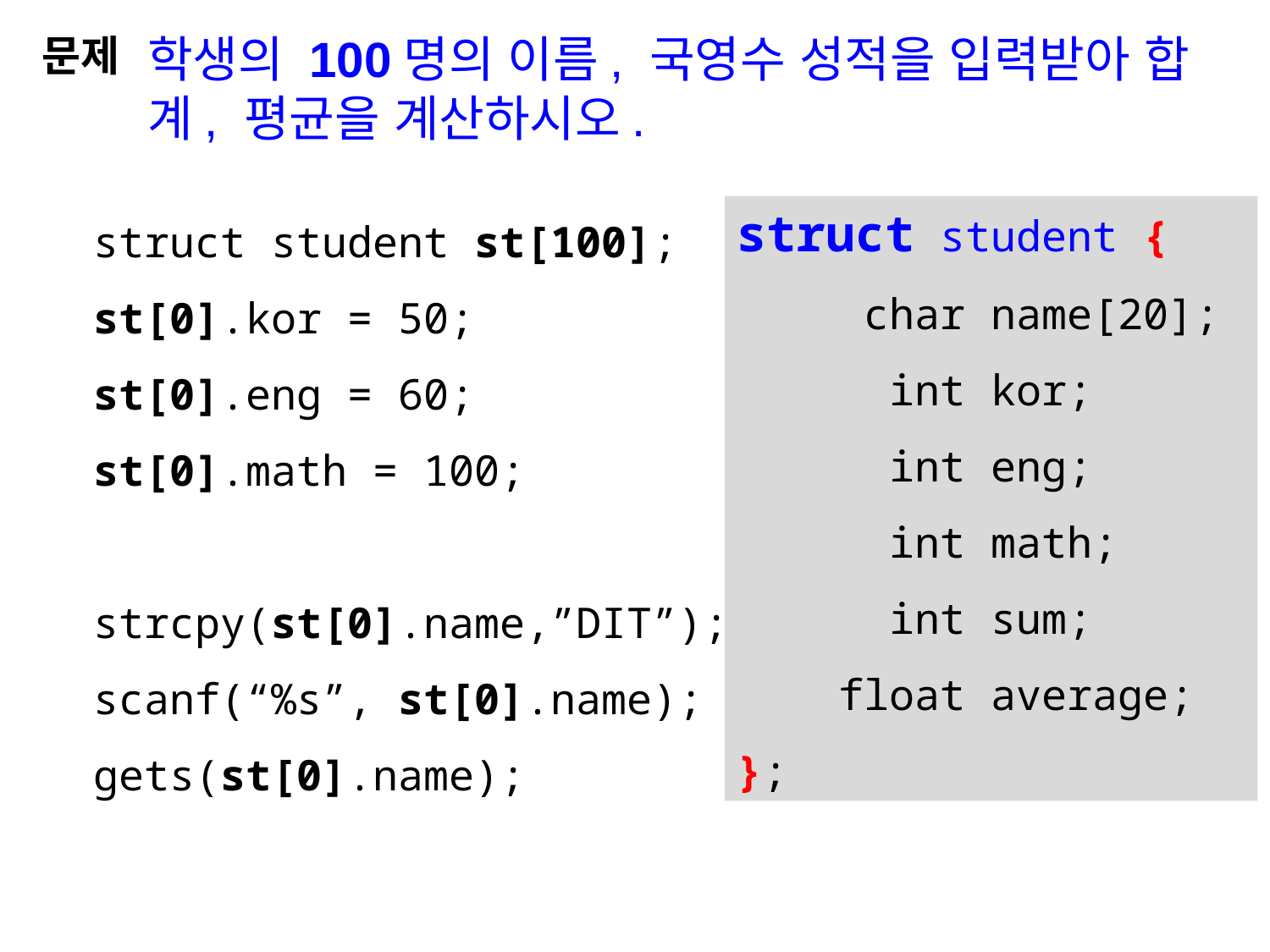

학생의 100명의 이름, 국영수 성적을 입력받아 합계, 평균을 계산하시오.
문제
struct student st[100];
st[0].kor = 50;
st[0].eng = 60;
st[0].math = 100;

strcpy(st[0].name,”DIT”);
scanf(“%s”, st[0].name);
gets(st[0].name);
struct student {
	char name[20];
	 int kor;
	 int eng;
	 int math;
	 int sum;
    float average;
};